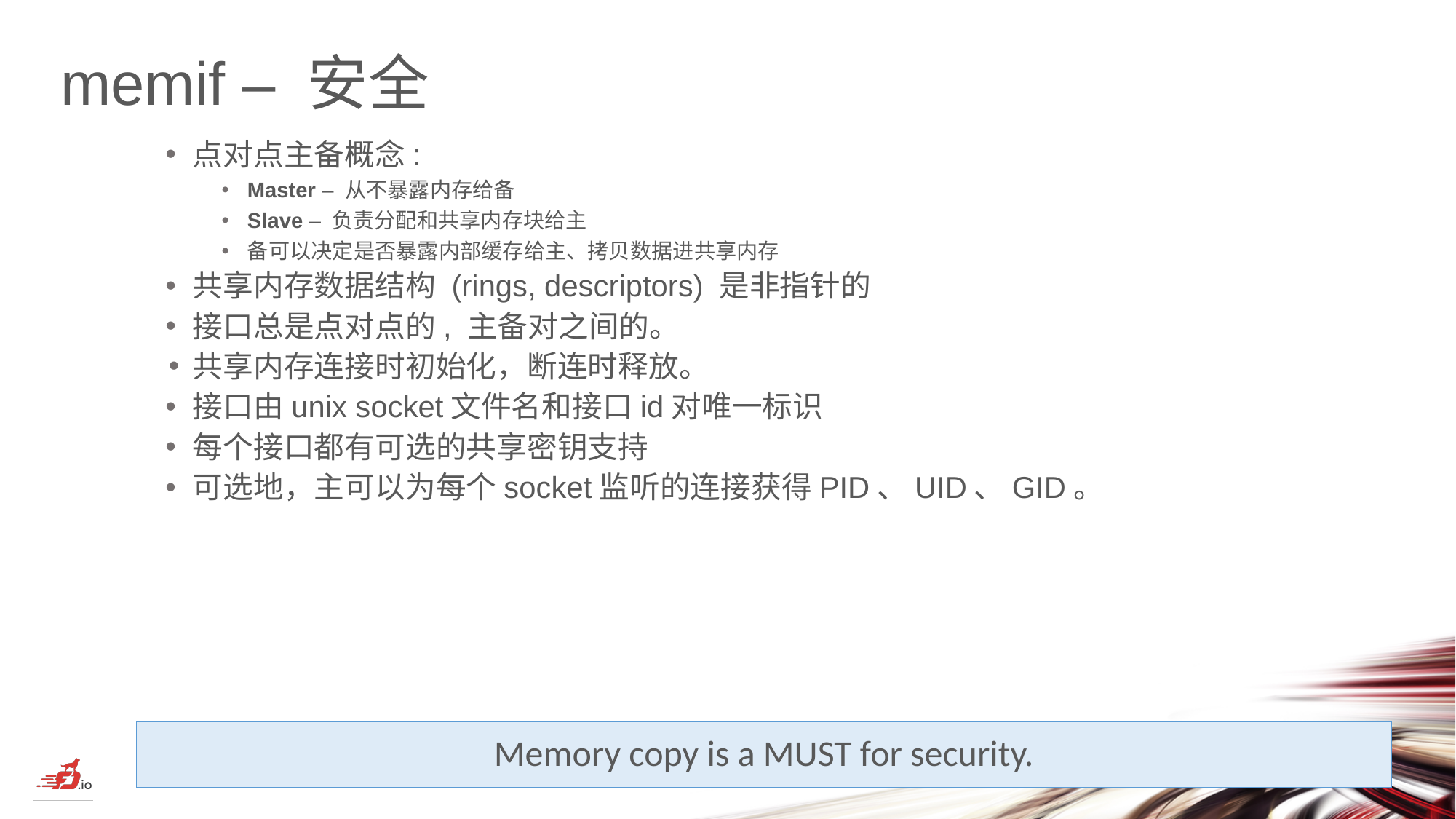

# memif – 安全
点对点主备概念:
Master – 从不暴露内存给备
Slave – 负责分配和共享内存块给主
备可以决定是否暴露内部缓存给主、拷贝数据进共享内存
共享内存数据结构 (rings, descriptors) 是非指针的
接口总是点对点的, 主备对之间的。
共享内存连接时初始化，断连时释放。
接口由unix socket文件名和接口id对唯一标识
每个接口都有可选的共享密钥支持
可选地，主可以为每个socket监听的连接获得PID、UID、GID。
Memory copy is a MUST for security.